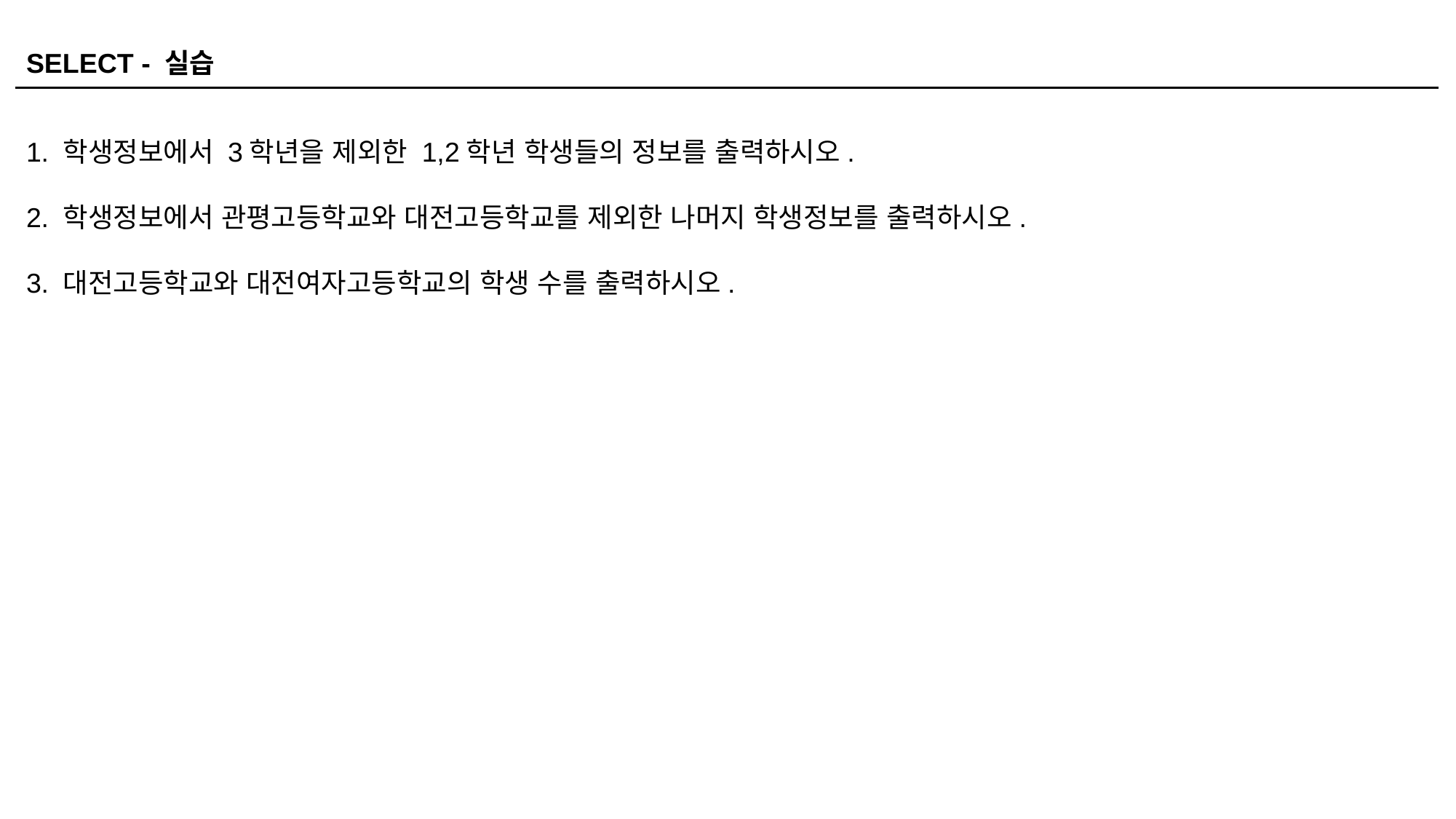

SELECT - 실습
1. 학생정보에서 3학년을 제외한 1,2학년 학생들의 정보를 출력하시오.

2. 학생정보에서 관평고등학교와 대전고등학교를 제외한 나머지 학생정보를 출력하시오.

3. 대전고등학교와 대전여자고등학교의 학생 수를 출력하시오.